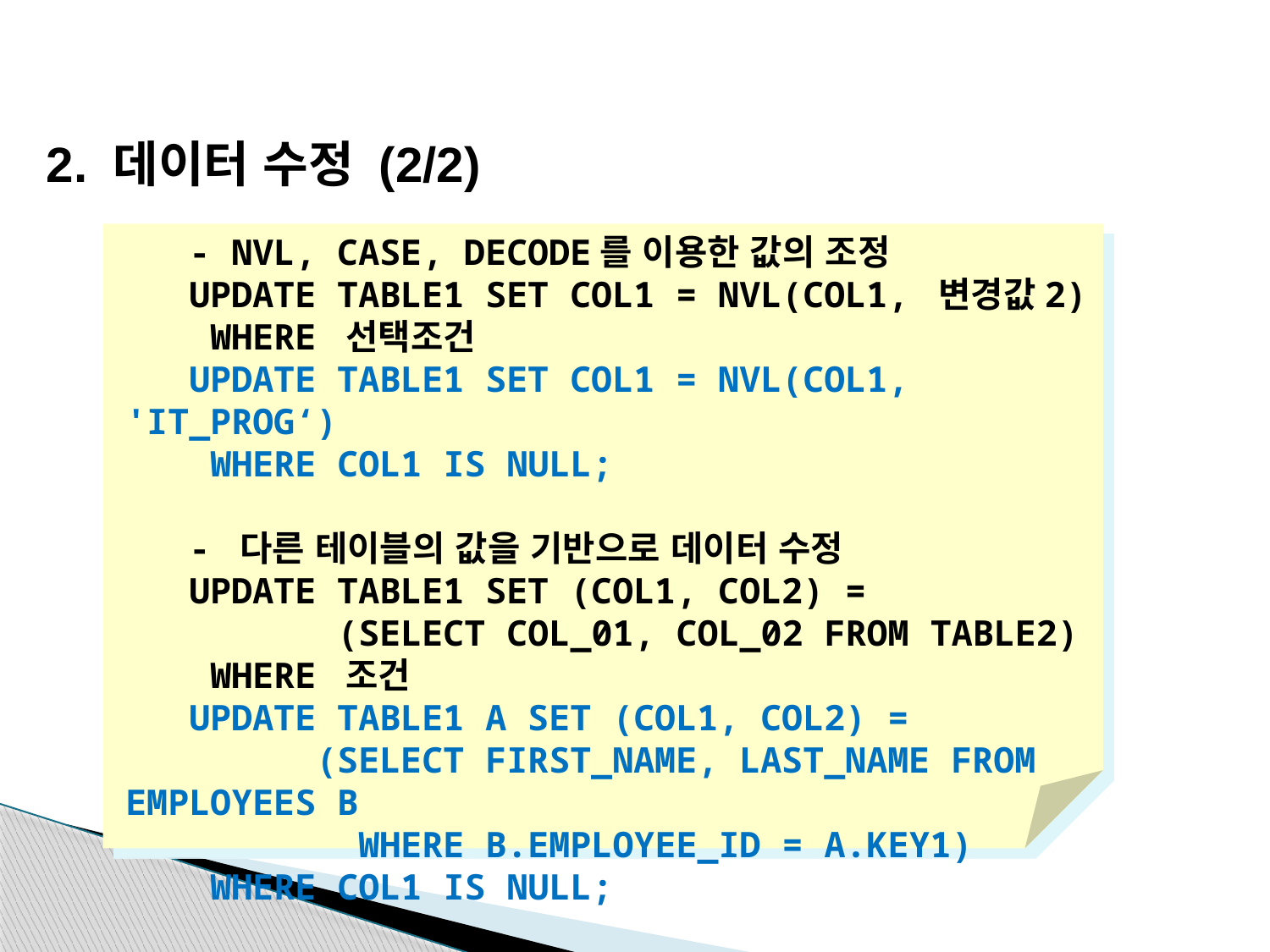

2. 데이터 수정 (2/2)
   - NVL, CASE, DECODE를 이용한 값의 조정
   UPDATE TABLE1 SET COL1 = NVL(COL1, 변경값2)
    WHERE 선택조건
   UPDATE TABLE1 SET COL1 = NVL(COL1, 'IT_PROG‘)
    WHERE COL1 IS NULL;

   - 다른 테이블의 값을 기반으로 데이터 수정
   UPDATE TABLE1 SET (COL1, COL2) =
          (SELECT COL_01, COL_02 FROM TABLE2)
    WHERE 조건
   UPDATE TABLE1 A SET (COL1, COL2) =
         (SELECT FIRST_NAME, LAST_NAME FROM EMPLOYEES B
           WHERE B.EMPLOYEE_ID = A.KEY1)
    WHERE COL1 IS NULL;